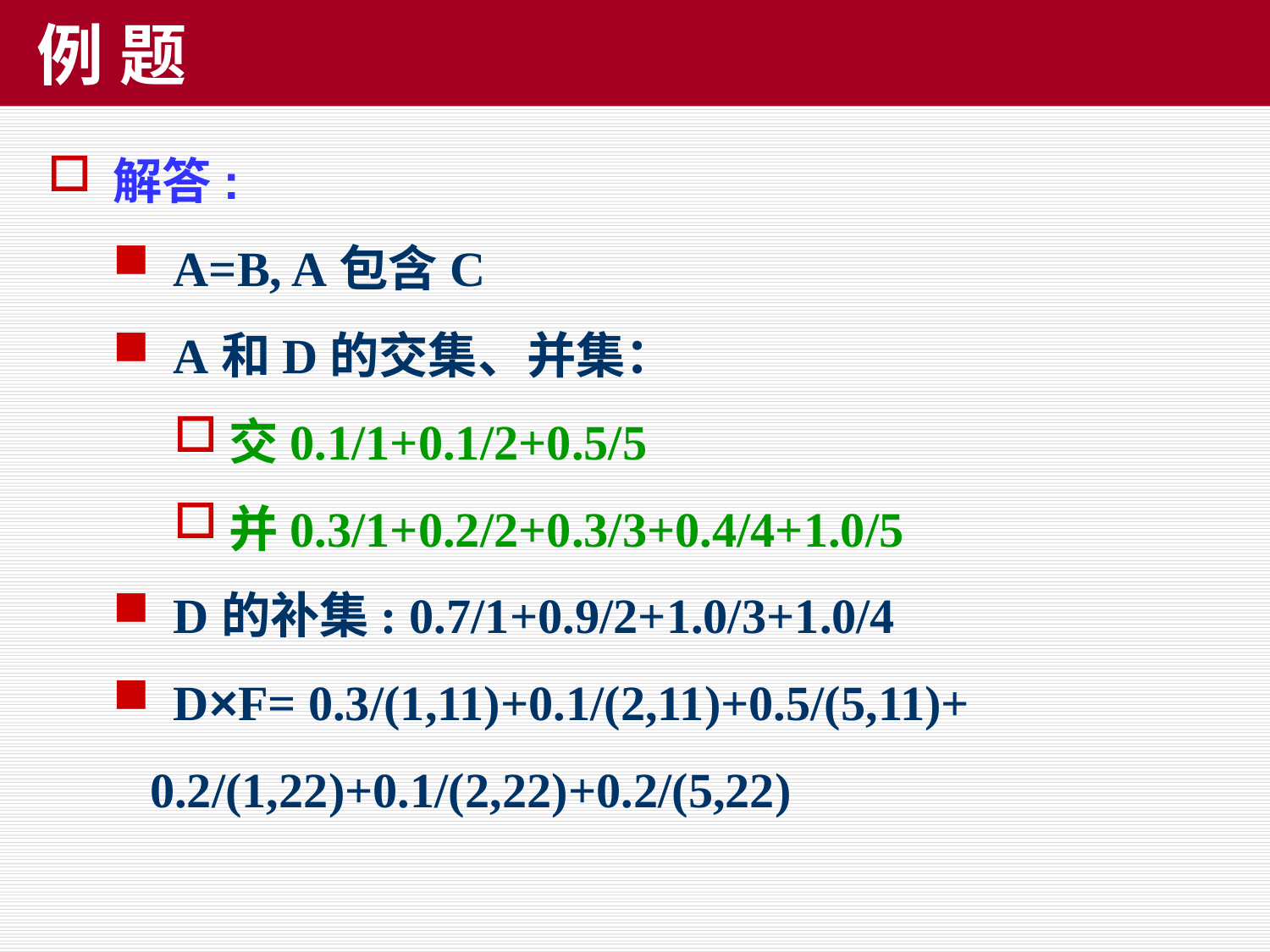

# 例 题
解答:
A=B, A包含C
A和D的交集、并集：
交0.1/1+0.1/2+0.5/5
并0.3/1+0.2/2+0.3/3+0.4/4+1.0/5
D的补集: 0.7/1+0.9/2+1.0/3+1.0/4
D×F= 0.3/(1,11)+0.1/(2,11)+0.5/(5,11)+
   0.2/(1,22)+0.1/(2,22)+0.2/(5,22)